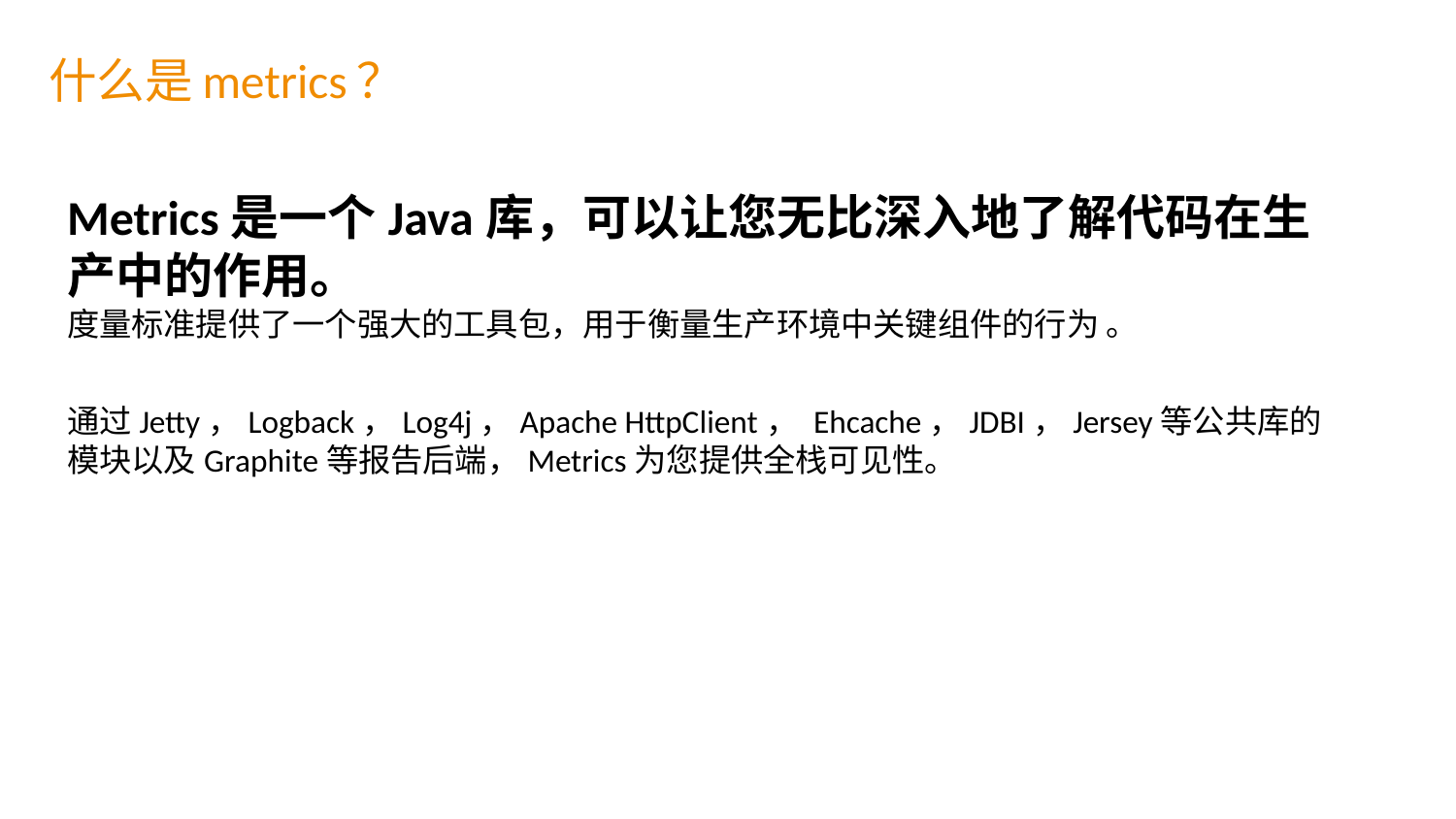

什么是metrics？
Metrics是一个Java库，可以让您无比深入地了解代码在生产中的作用。
度量标准提供了一个强大的工具包，用于衡量生产环境中关键组件的行为 。

通过Jetty，Logback，Log4j，Apache HttpClient， Ehcache，JDBI，Jersey等公共库的模块以及Graphite等报告后端，Metrics为您提供全栈可见性。